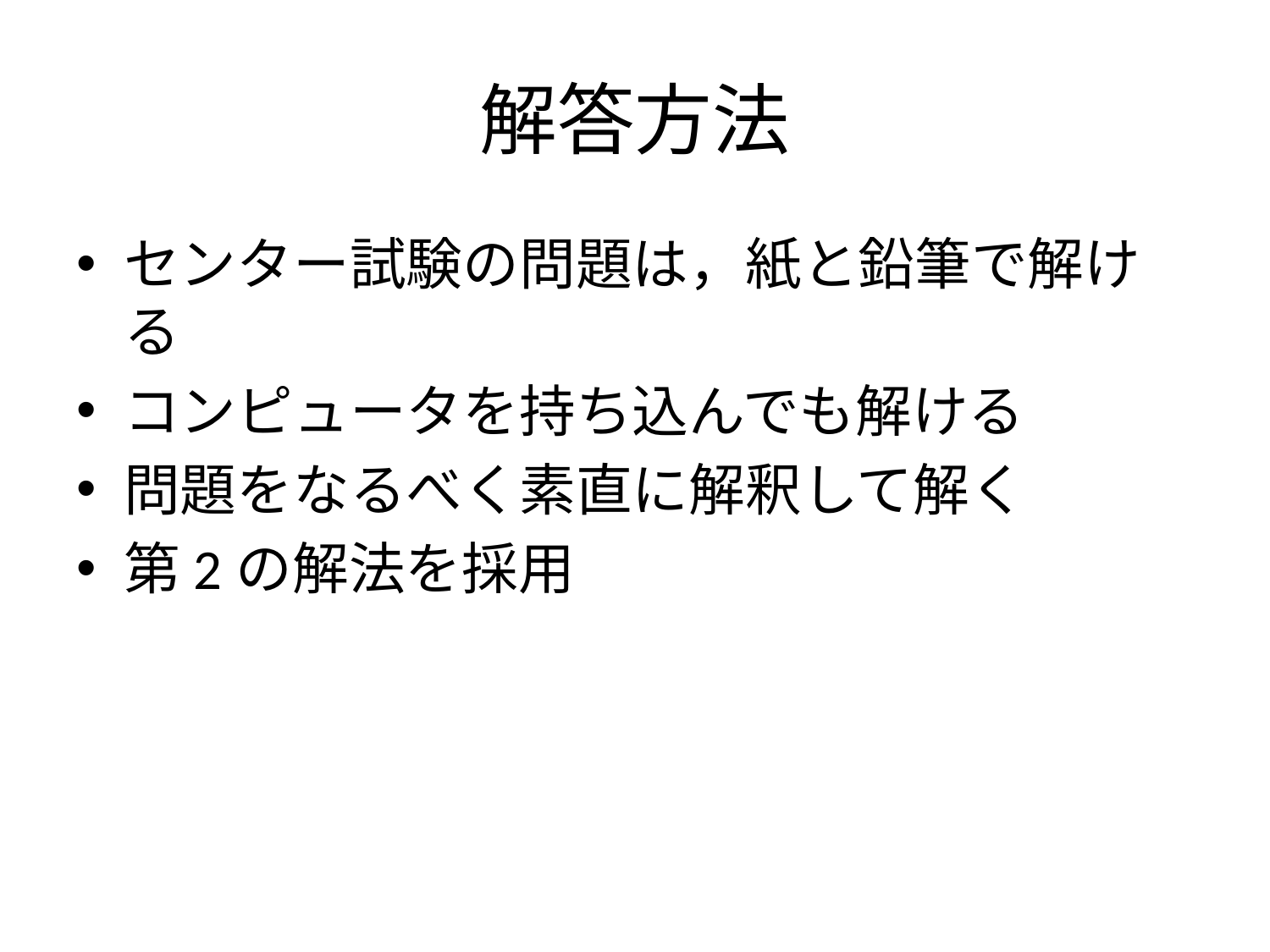

# 解答方法
センター試験の問題は，紙と鉛筆で解ける
コンピュータを持ち込んでも解ける
問題をなるべく素直に解釈して解く
第2の解法を採用